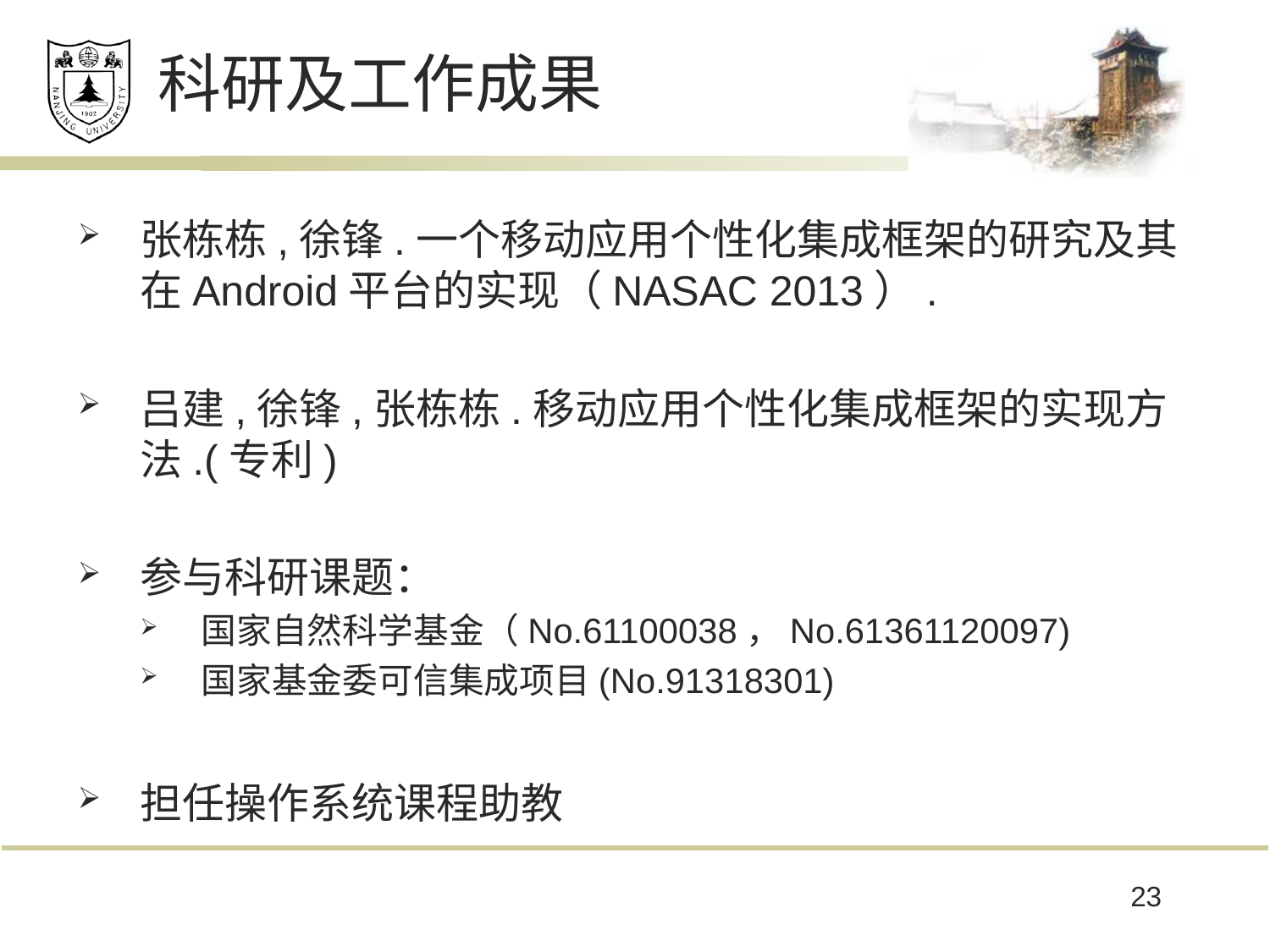

# 科研及工作成果
张栋栋,徐锋.一个移动应用个性化集成框架的研究及其在Android平台的实现（NASAC 2013）.

吕建,徐锋,张栋栋.移动应用个性化集成框架的实现方法.(专利)

参与科研课题：
国家自然科学基金（No.61100038，No.61361120097)
国家基金委可信集成项目(No.91318301)

担任操作系统课程助教
23